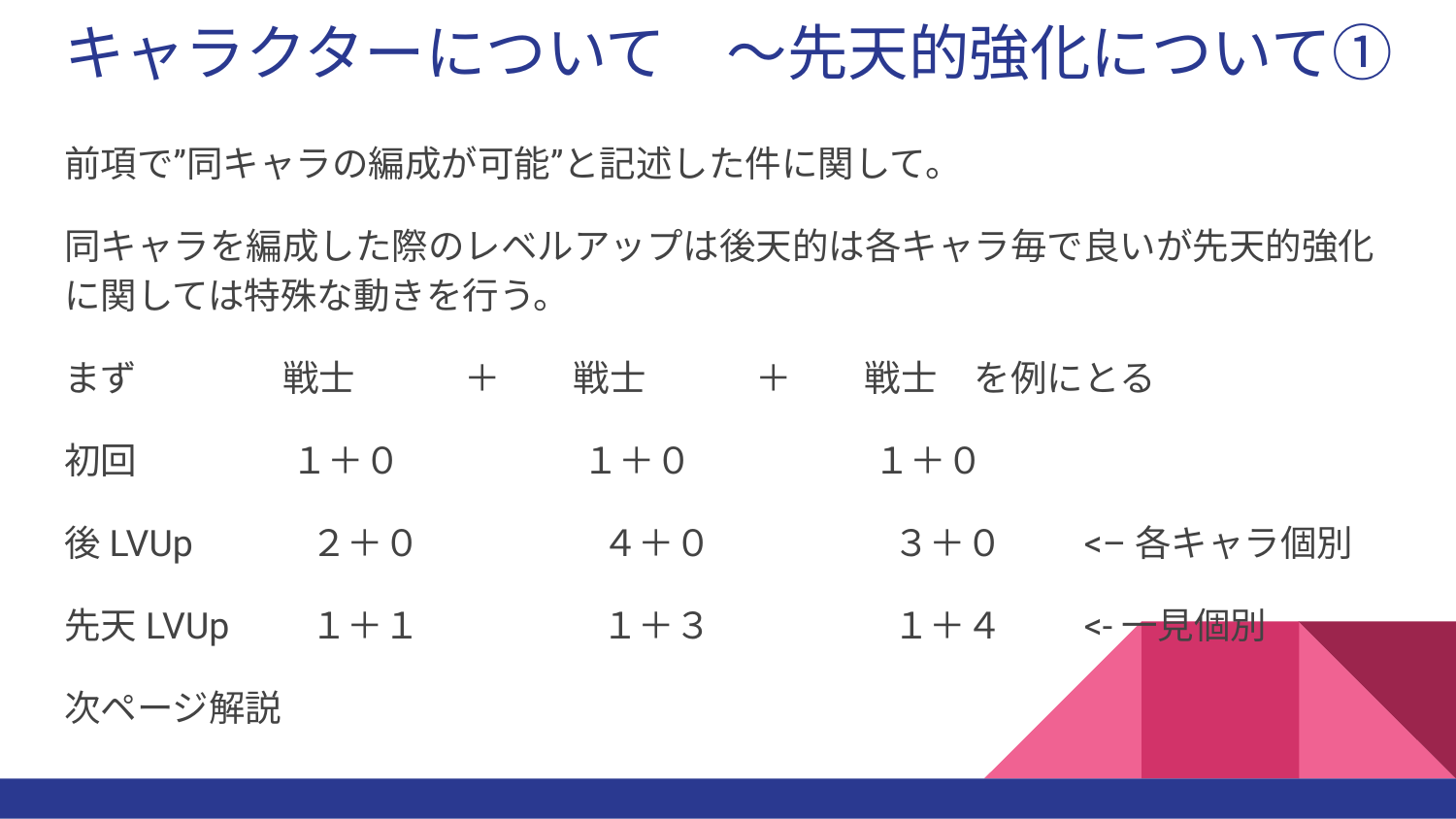

# キャラクターについて　〜先天的強化について①
前項で”同キャラの編成が可能”と記述した件に関して。
同キャラを編成した際のレベルアップは後天的は各キャラ毎で良いが先天的強化に関しては特殊な動きを行う。
まず　　　　戦士　　　＋　　戦士　　　＋　　戦士　を例にとる
初回　　　　 １＋０　　　　　１＋０　　　　　１＋０
後LVUp　　　２＋０　　　　　４＋０　　　　　３＋０　　<–各キャラ個別
先天LVUp　　１＋１　　　　　１＋３　　　　　１＋４　　<-一見個別
次ページ解説